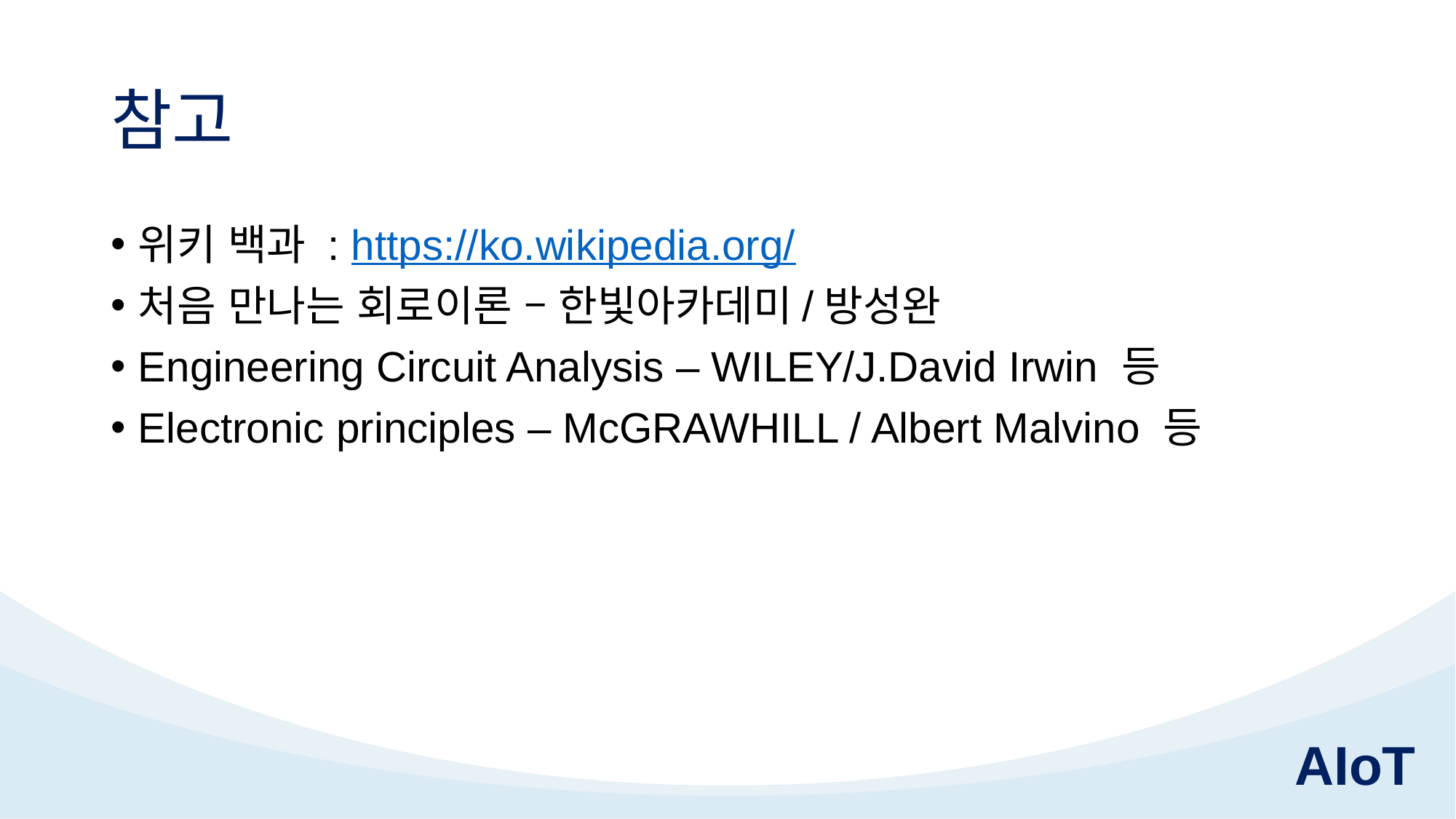

# 참고
위키 백과 : https://ko.wikipedia.org/
처음 만나는 회로이론 – 한빛아카데미/방성완
Engineering Circuit Analysis – WILEY/J.David Irwin 등
Electronic principles – McGRAWHILL / Albert Malvino 등